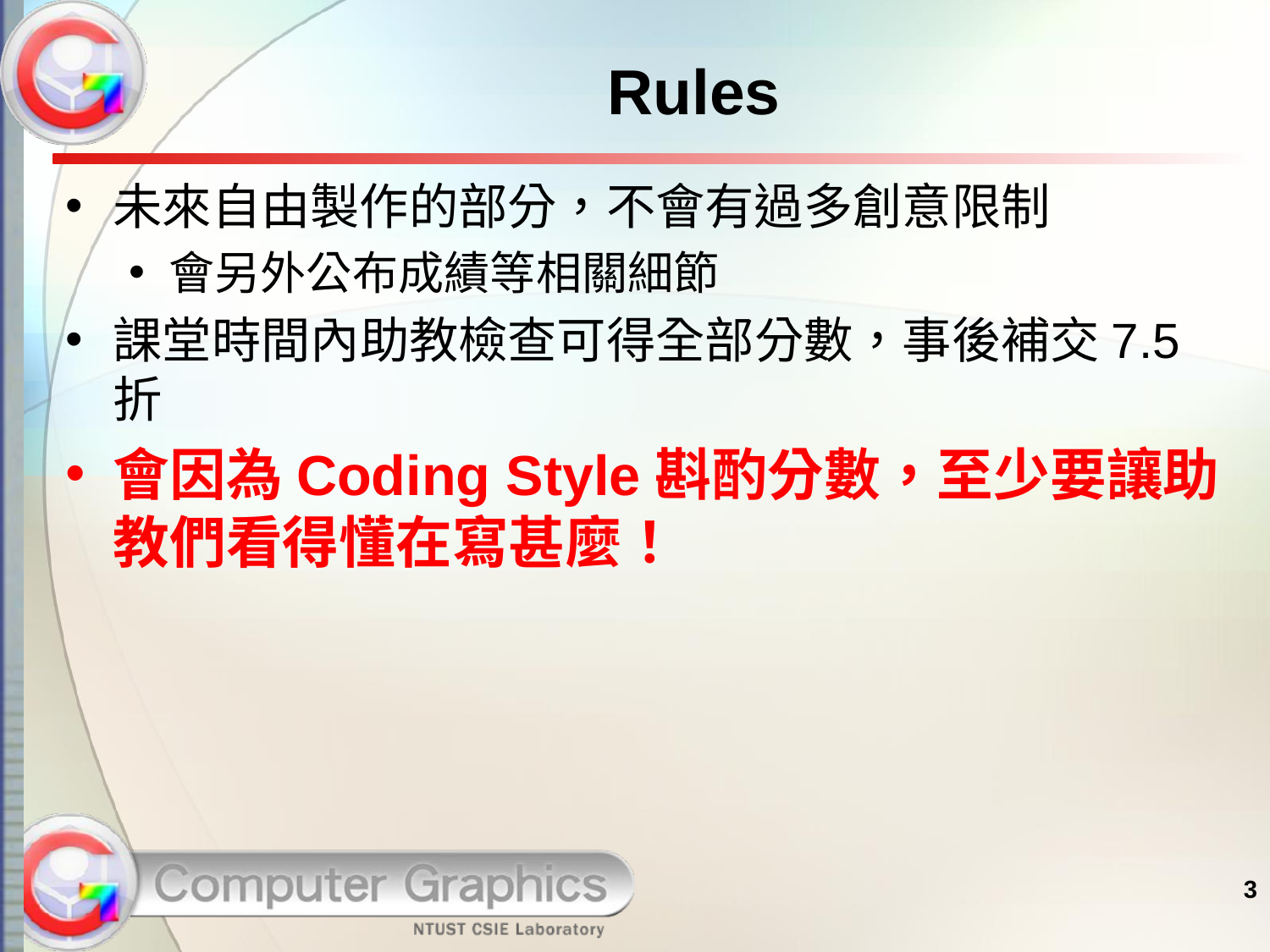

# Rules
未來自由製作的部分，不會有過多創意限制
會另外公布成績等相關細節
課堂時間內助教檢查可得全部分數，事後補交7.5折
會因為Coding Style斟酌分數，至少要讓助教們看得懂在寫甚麼！

3